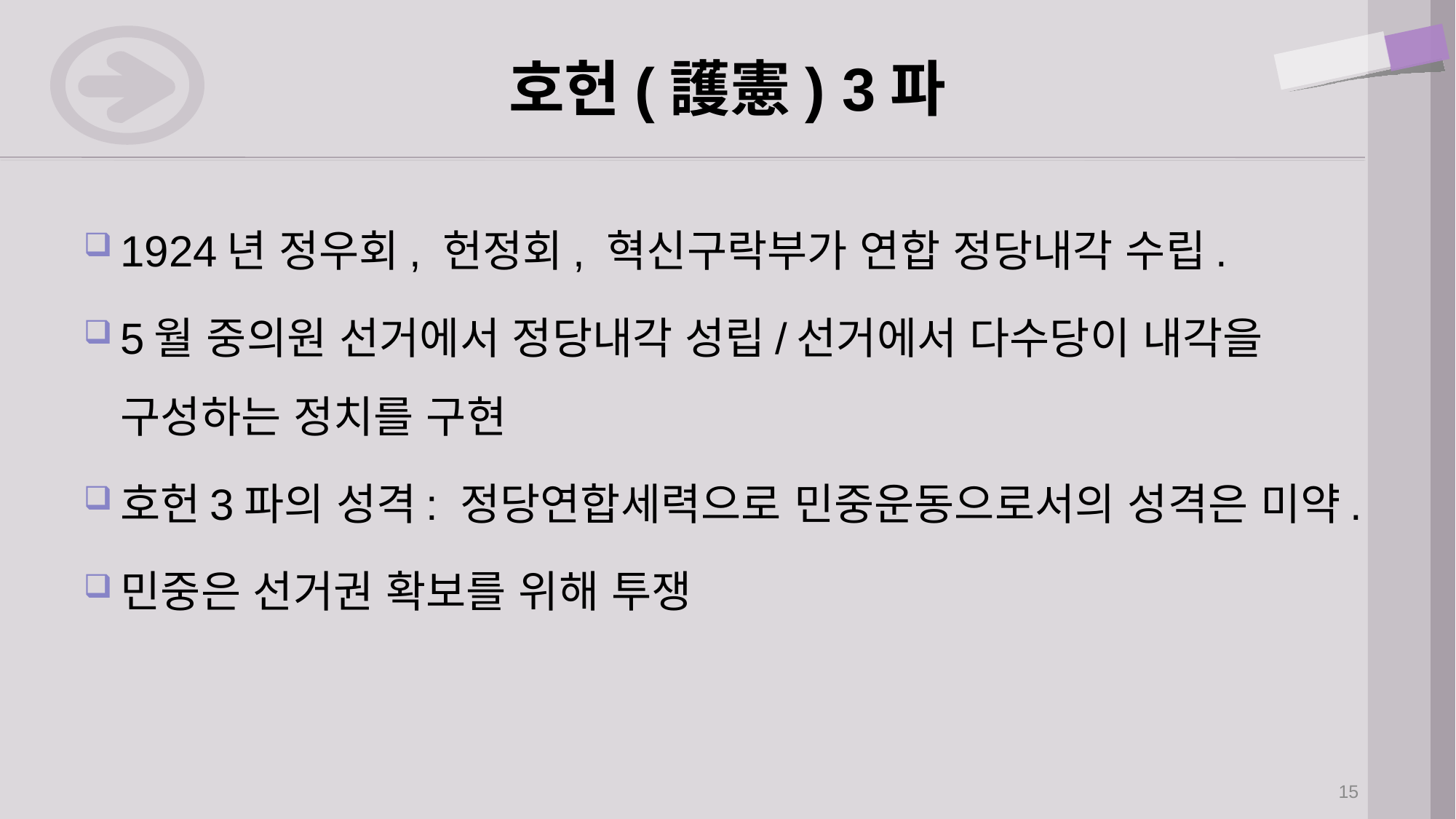

# 호헌(護憲) 3파
1924년 정우회, 헌정회, 혁신구락부가 연합 정당내각 수립.
5월 중의원 선거에서 정당내각 성립/선거에서 다수당이 내각을 구성하는 정치를 구현
호헌3파의 성격: 정당연합세력으로 민중운동으로서의 성격은 미약.
민중은 선거권 확보를 위해 투쟁
15